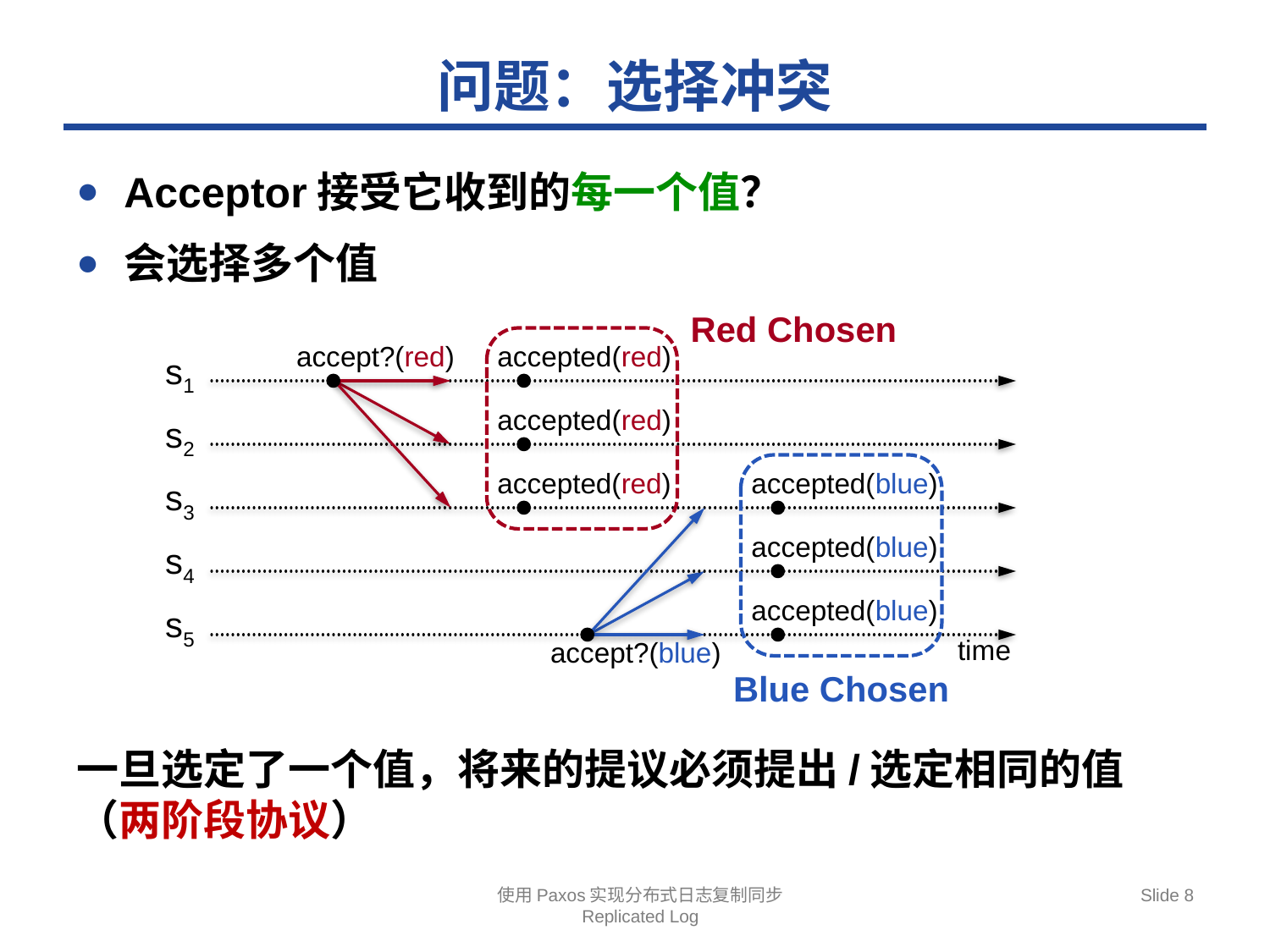

# 问题：选择冲突
Acceptor接受它收到的每一个值？
会选择多个值

一旦选定了一个值，将来的提议必须提出/选定相同的值（两阶段协议）
Red Chosen

accept?(red)
accepted(red)
s1

accepted(red)
s2

accepted(red)
accepted(blue)
s3

accepted(blue)
s4

accepted(blue)
s5

time
accept?(blue)
Blue Chosen

使用Paxos实现分布式日志复制同步
Replicated Log
Slide 8